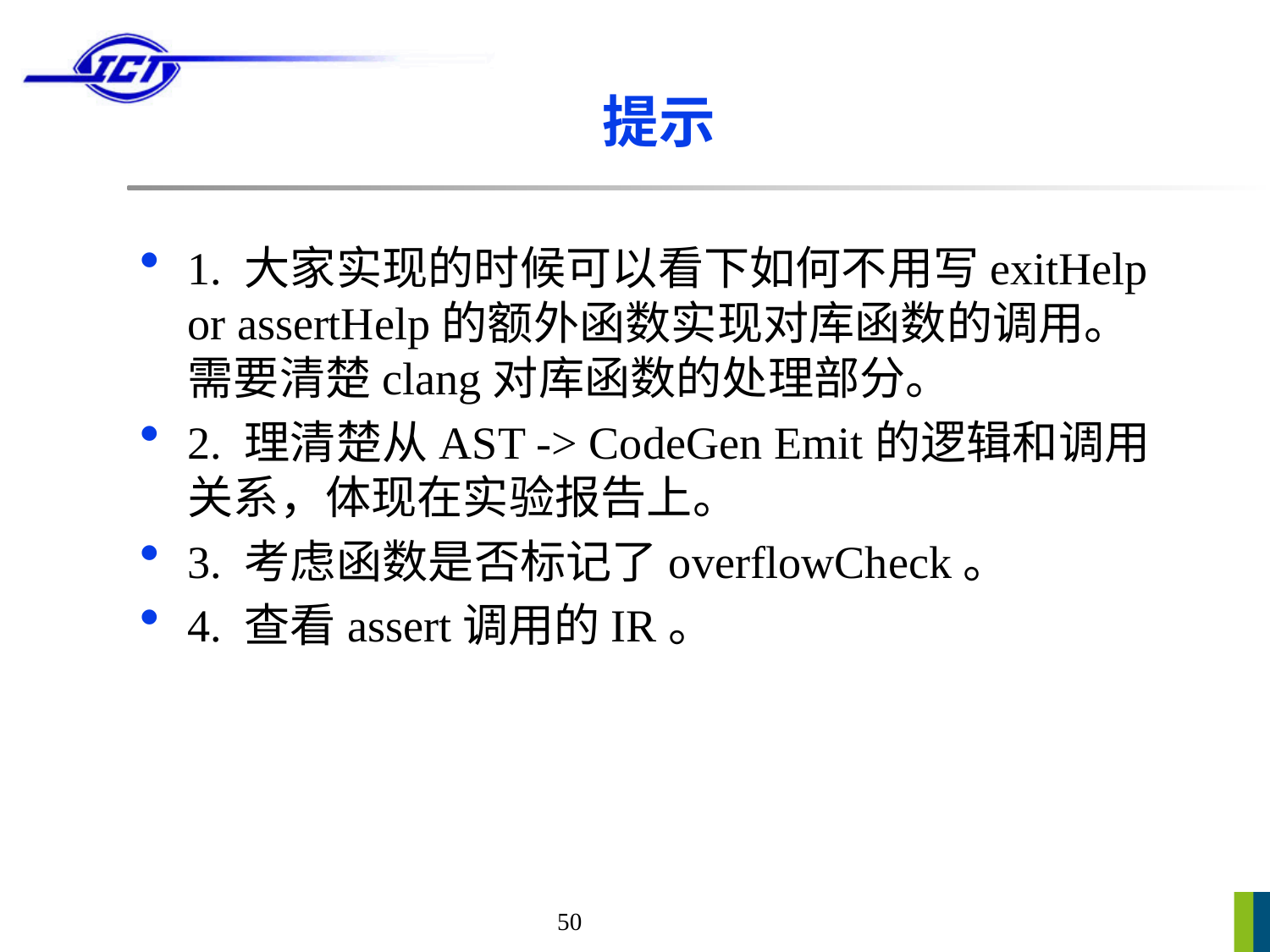

# 提示
1. 大家实现的时候可以看下如何不用写exitHelp or assertHelp的额外函数实现对库函数的调用。需要清楚clang对库函数的处理部分。
2. 理清楚从AST -> CodeGen Emit的逻辑和调用关系，体现在实验报告上。
3. 考虑函数是否标记了overflowCheck。
4. 查看assert调用的IR。